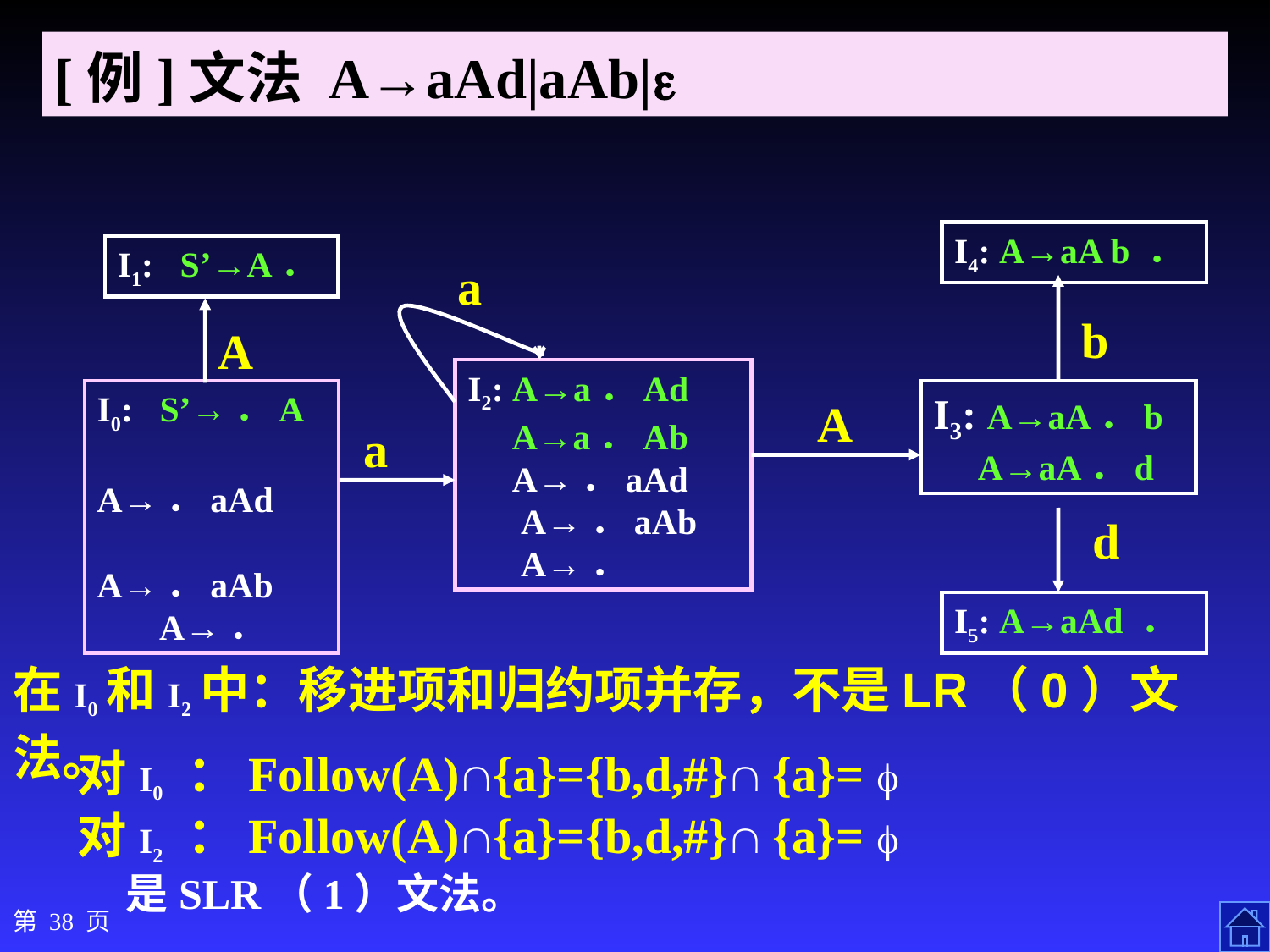

[例]文法 A→aAd|aAb|ε
I4: A→aA b ．
I1:   S’→A．
a

b

A
I2: A→a．Ad
     A→a．Ab
     A→．aAd
      A→．aAb
      A→．
I0:   S’→．A
       A→．aAd
       A→．aAb
       A→．
A

I3: A→aA．b
     A→aA．d
a

d
I5: A→aAd ．
在I0和I2中：移进项和归约项并存，不是LR（0）文法。
对I0 ：Follow(A)∩{a}={b,d,#}∩ {a}= φ
对I2 ：Follow(A)∩{a}={b,d,#}∩ {a}= φ
    是SLR（1）文法。
第 38 页